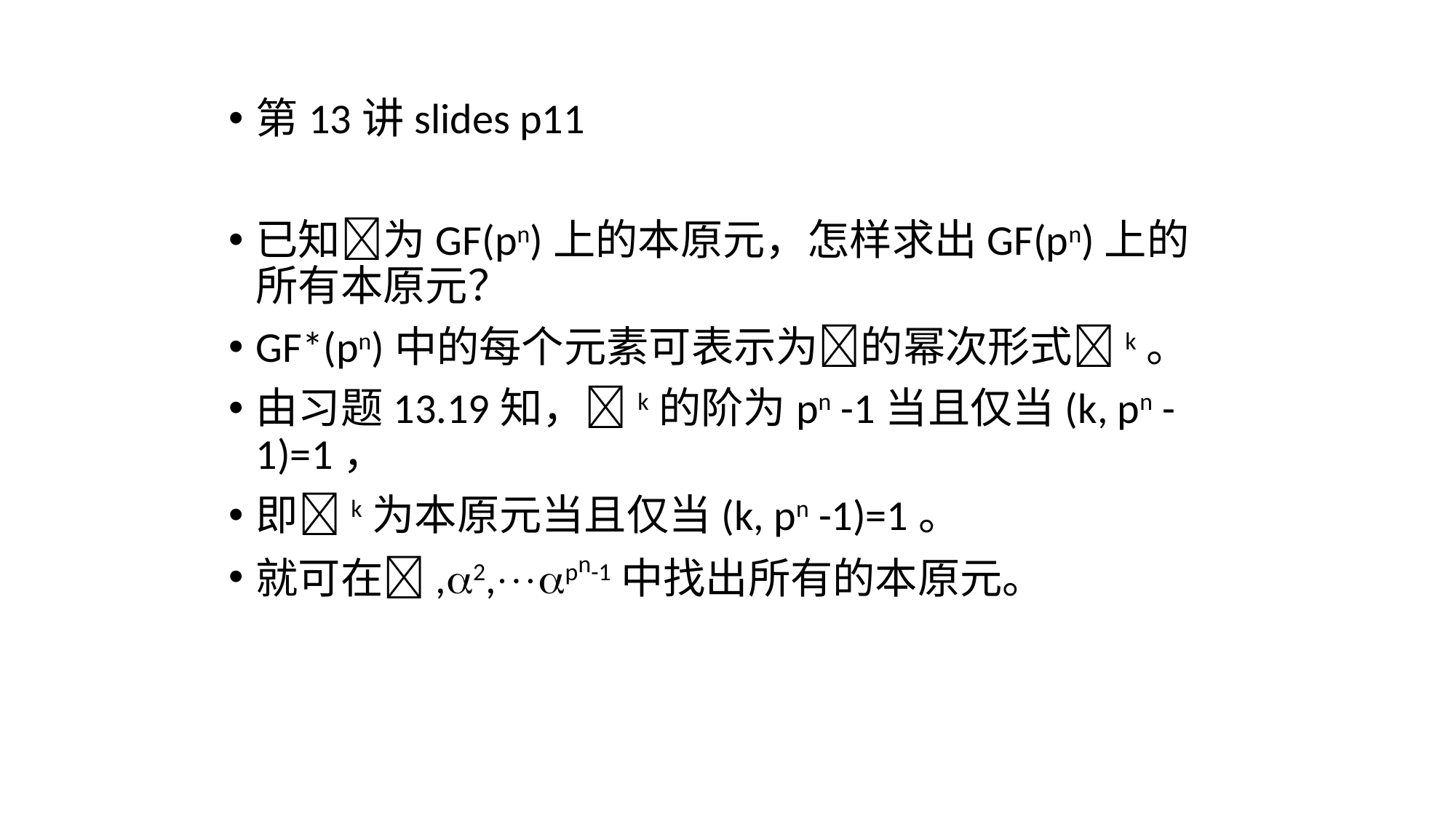

第13讲slides p11

已知α为GF(pn)上的本原元，怎样求出GF(pn)上的所有本原元？
GF*(pn)中的每个元素可表示为α的幂次形式αk。
由习题13.19知，αk的阶为pn -1当且仅当(k, pn -1)=1，
即αk为本原元当且仅当(k, pn -1)=1。
就可在α,α2,…αpn-1中找出所有的本原元。